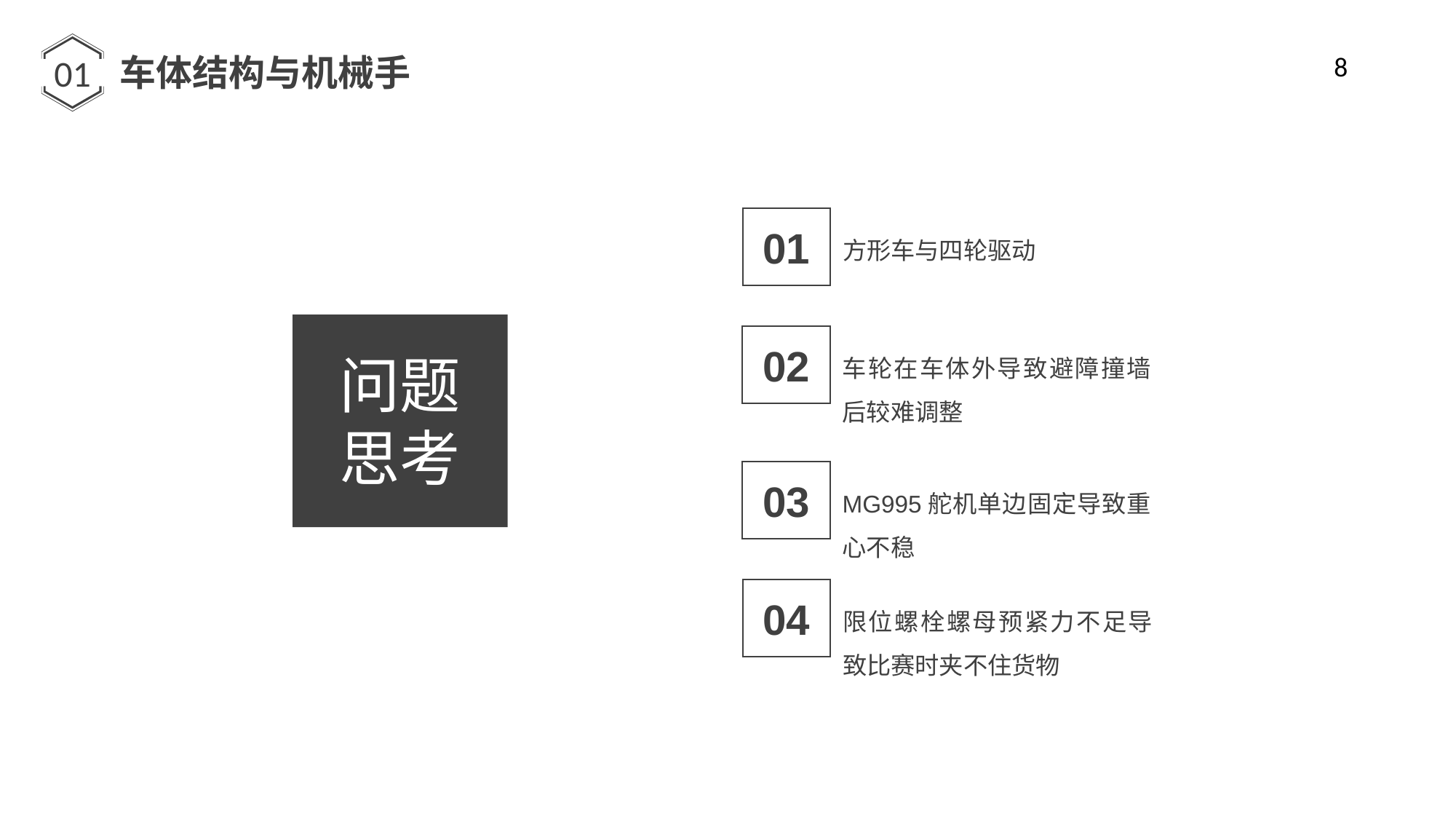

01
8
车体结构与机械手
01
方形车与四轮驱动

问题
思考
02
车轮在车体外导致避障撞墙后较难调整
03
MG995舵机单边固定导致重心不稳
04
限位螺栓螺母预紧力不足导致比赛时夹不住货物